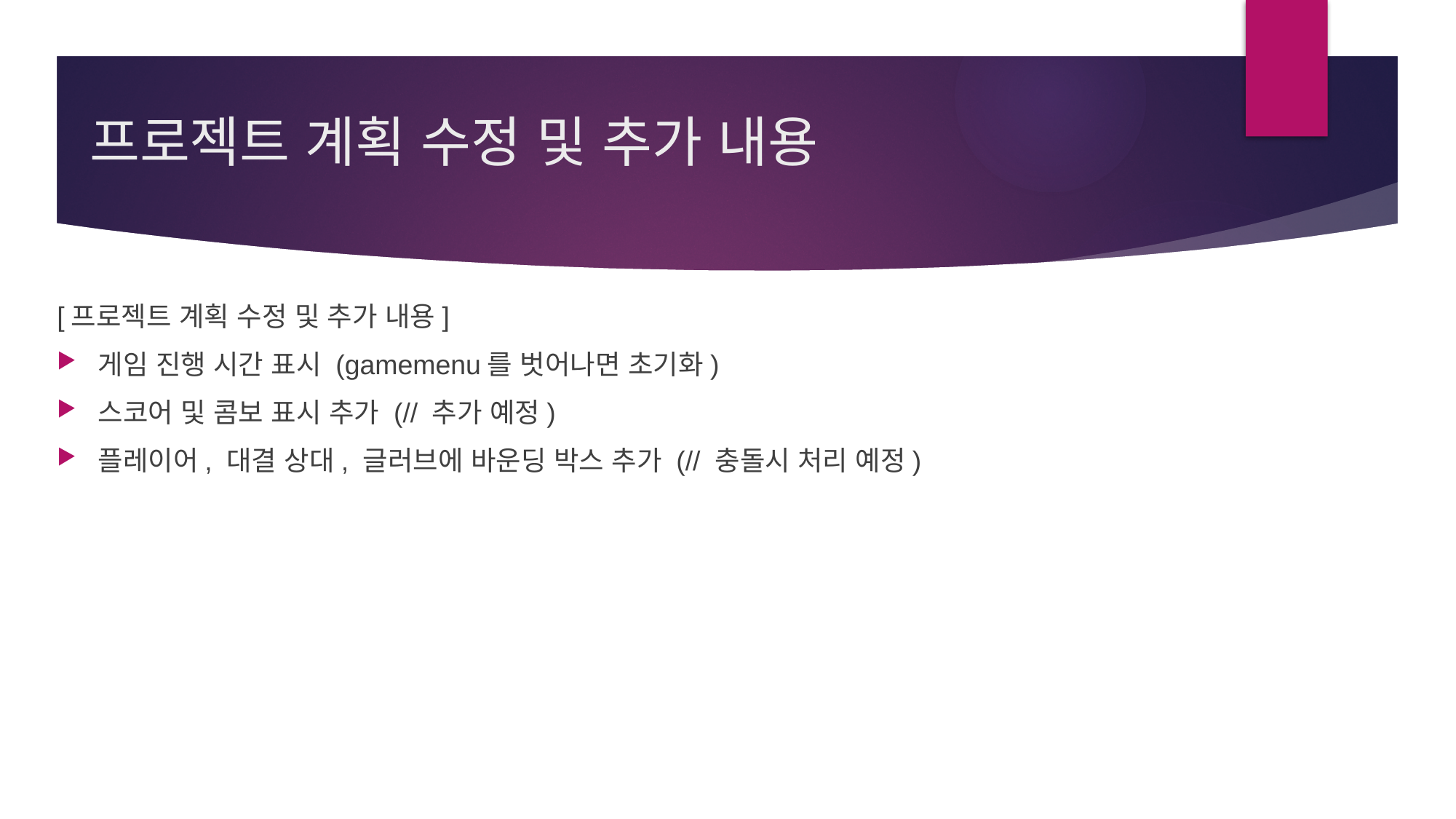

프로젝트 계획 수정 및 추가 내용
[프로젝트 계획 수정 및 추가 내용]
게임 진행 시간 표시 (gamemenu를 벗어나면 초기화)
스코어 및 콤보 표시 추가 (// 추가 예정)
플레이어, 대결 상대, 글러브에 바운딩 박스 추가 (// 충돌시 처리 예정)